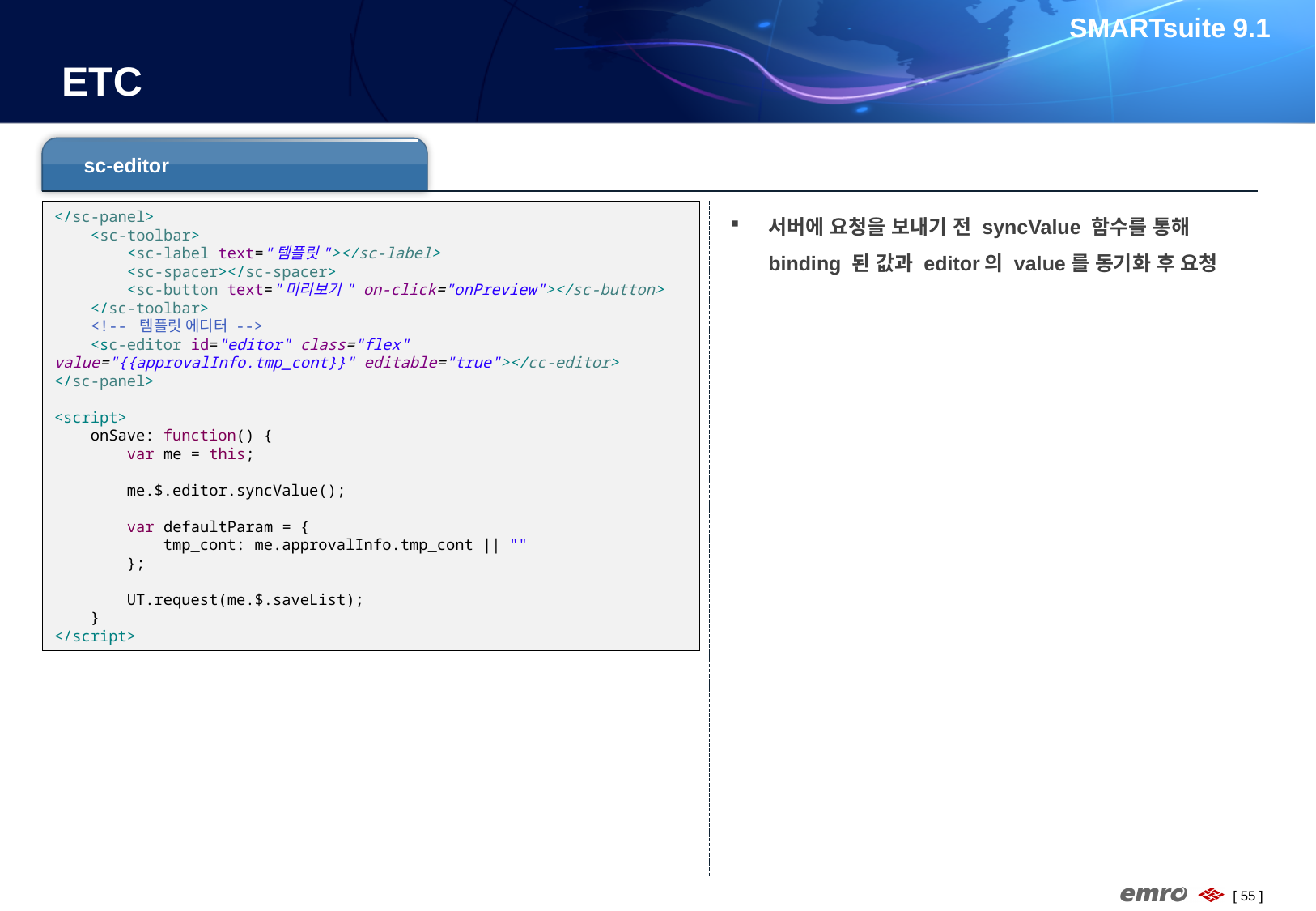

SMARTsuite 9.1
# ETC

sc-editor
서버에 요청을 보내기 전 syncValue 함수를 통해 binding 된 값과 editor의 value를 동기화 후 요청
</sc-panel>
    <sc-toolbar>
        <sc-label text="템플릿"></sc-label>
        <sc-spacer></sc-spacer>
        <sc-button text="미리보기" on-click="onPreview"></sc-button>
    </sc-toolbar>
    <!-- 템플릿 에디터 -->
    <sc-editor id="editor" class="flex" value="{{approvalInfo.tmp_cont}}" editable="true"></cc-editor>
</sc-panel>

<script>
    onSave: function() {
        var me = this;

        me.$.editor.syncValue();

        var defaultParam = {
            tmp_cont: me.approvalInfo.tmp_cont || ""
        };

        UT.request(me.$.saveList);
    }
</script>